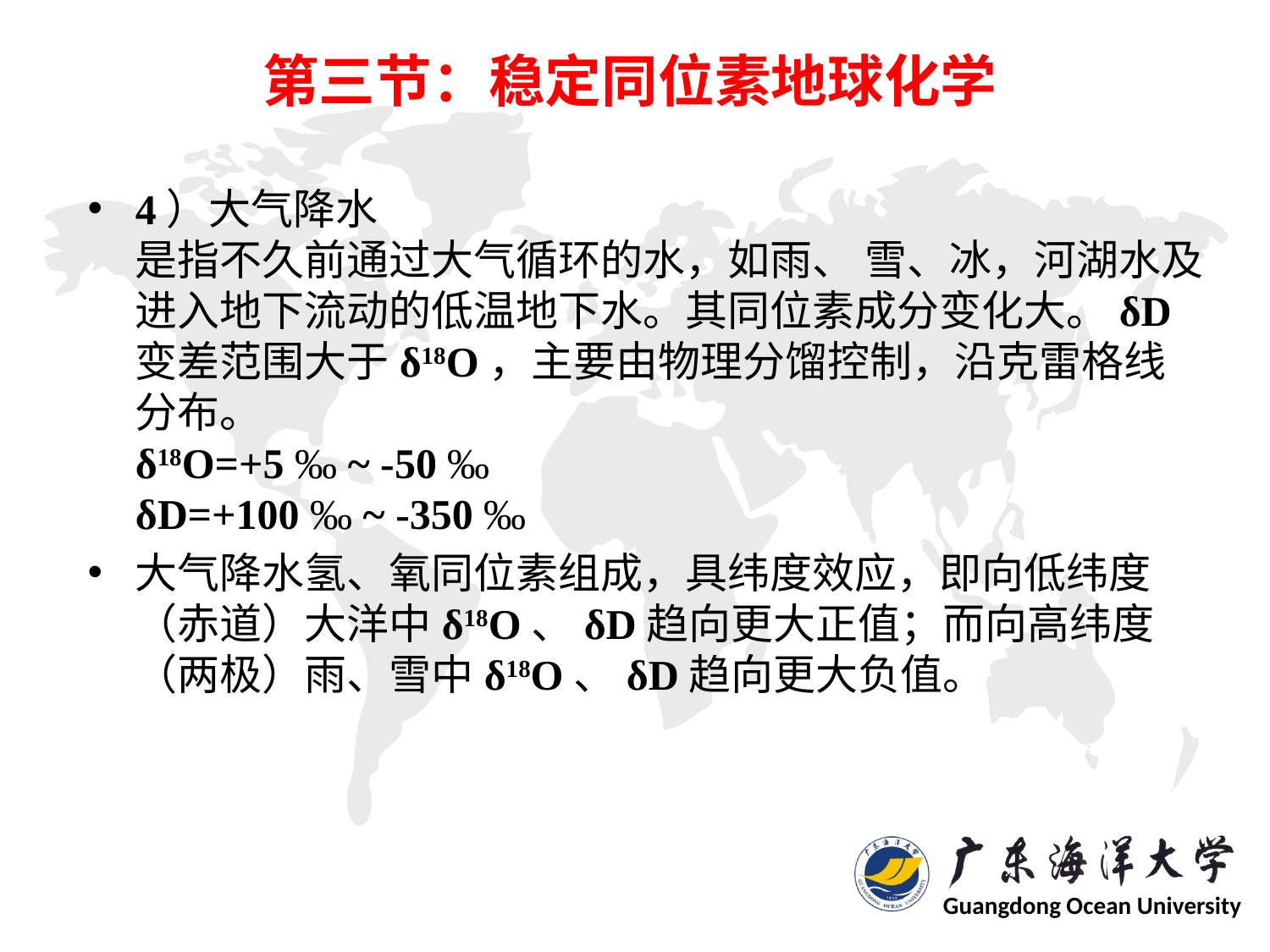

# 第三节：稳定同位素地球化学
4）大气降水
是指不久前通过大气循环的水，如雨、 雪、冰，河湖水及进入地下流动的低温地下水。其同位素成分变化大。δD 变差范围大于δ18O，主要由物理分馏控制，沿克雷格线分布。
δ18O=+5 ‰ ~ -50 ‰
δD=+100 ‰ ~ -350 ‰
大气降水氢、氧同位素组成，具纬度效应，即向低纬度（赤道）大洋中δ18O、δD趋向更大正值；而向高纬度（两极）雨、雪中δ18O、δD趋向更大负值。